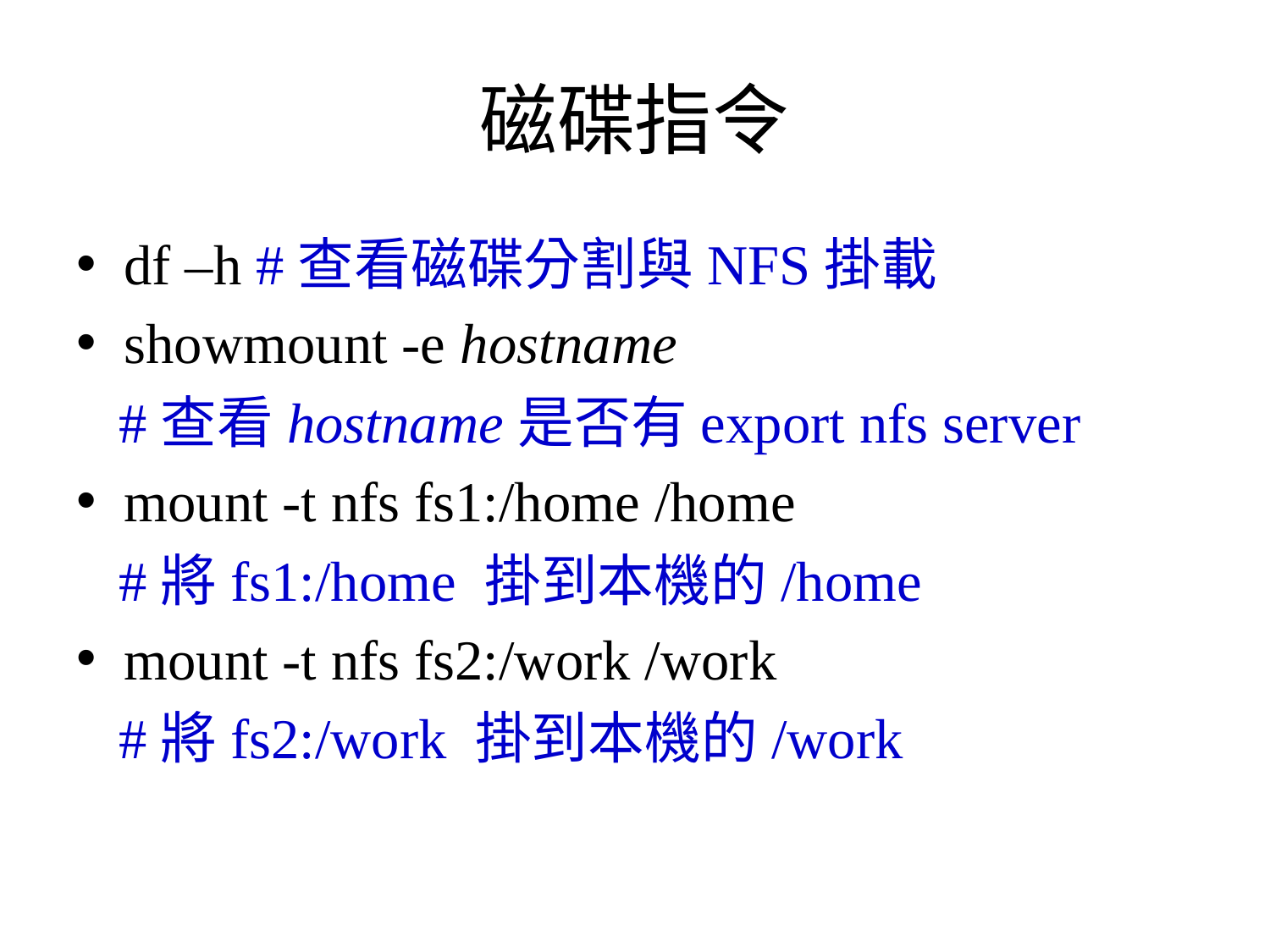

# 磁碟指令
df –h #查看磁碟分割與NFS掛載
showmount -e hostname
   #查看hostname是否有export nfs server
mount -t nfs fs1:/home /home
   #將fs1:/home 掛到本機的/home
mount -t nfs fs2:/work /work
   #將fs2:/work 掛到本機的/work